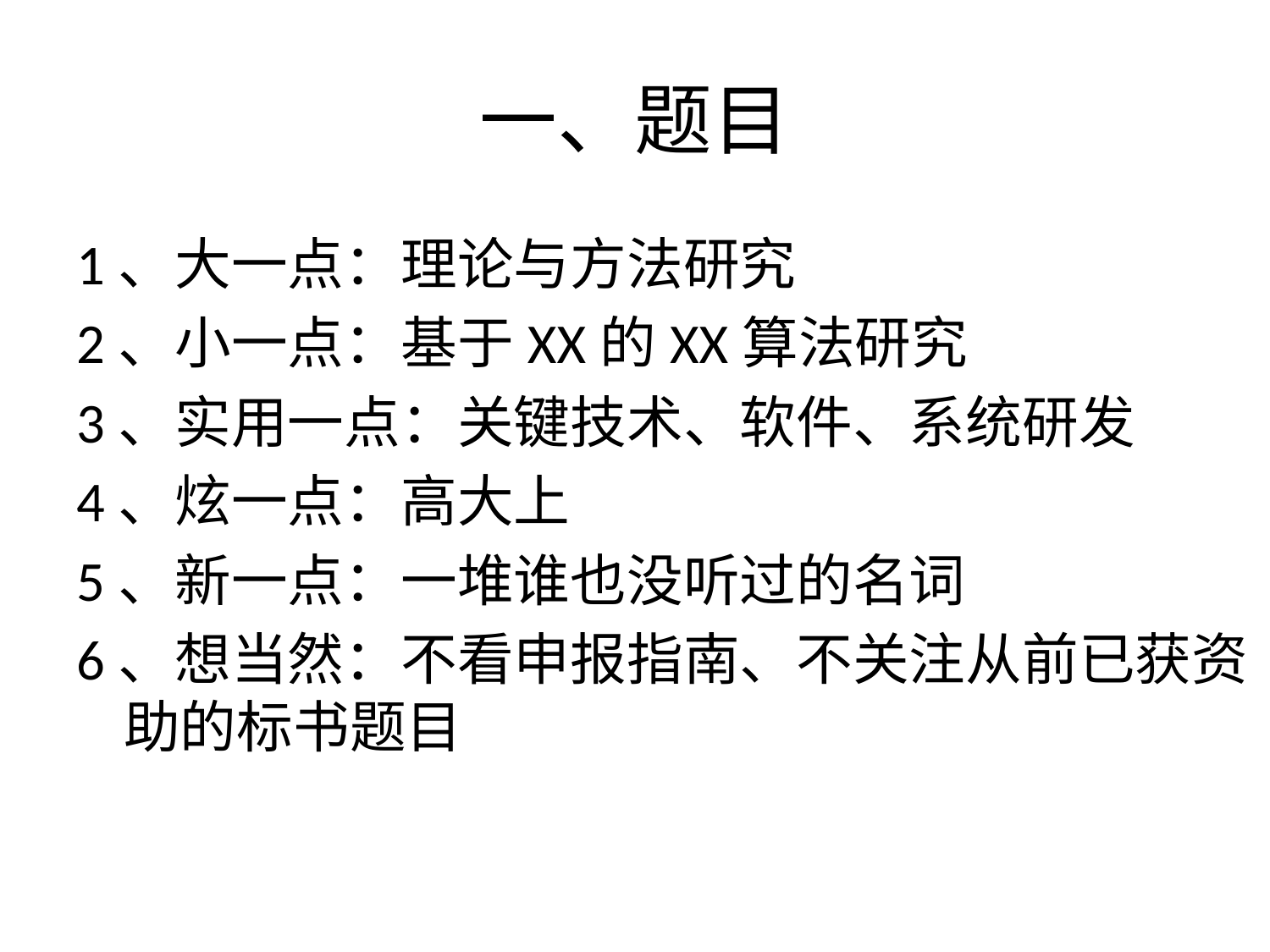

# 一、题目
1、大一点：理论与方法研究
2、小一点：基于XX的XX算法研究
3、实用一点：关键技术、软件、系统研发
4、炫一点：高大上
5、新一点：一堆谁也没听过的名词
6、想当然：不看申报指南、不关注从前已获资助的标书题目